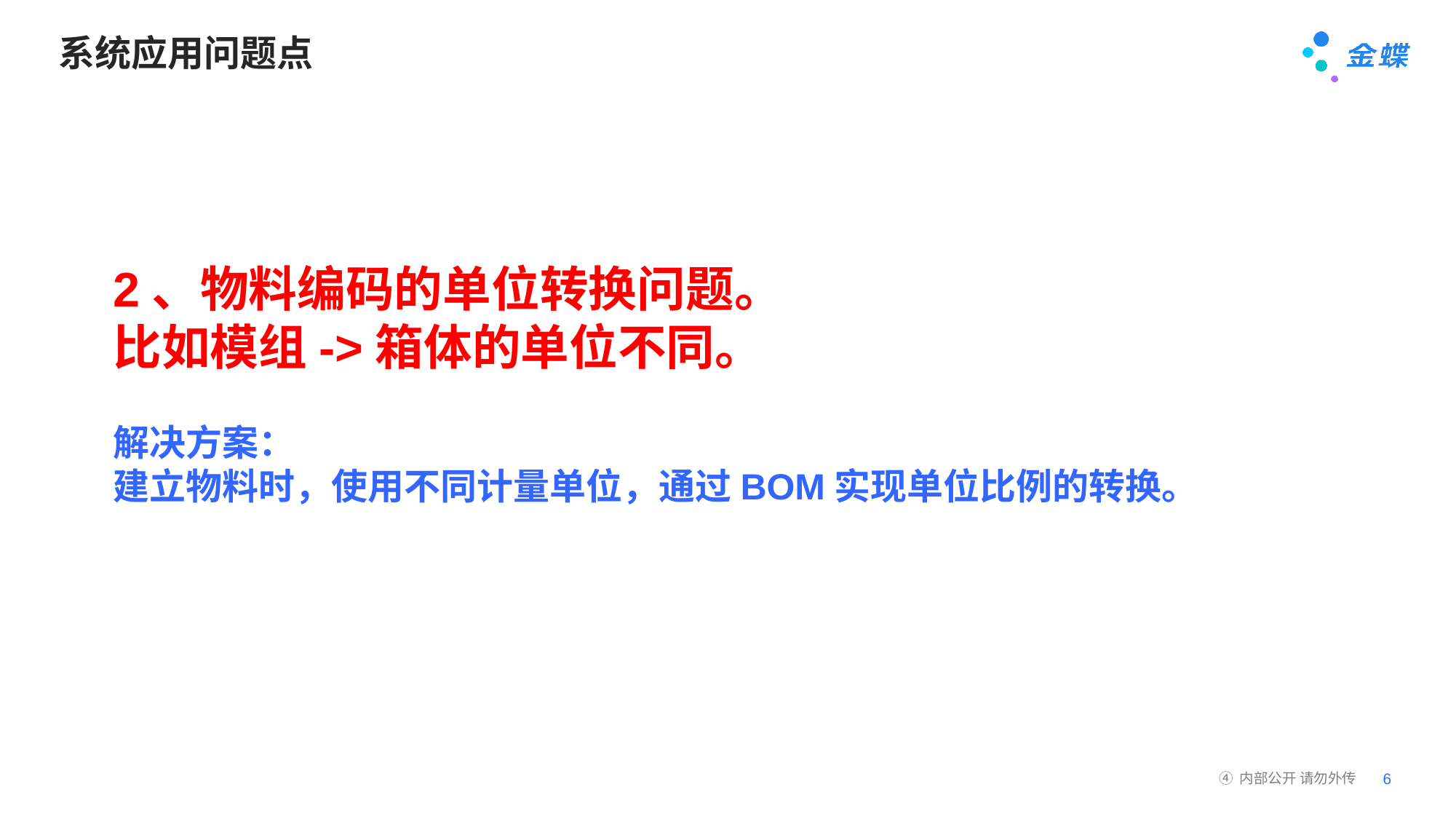

# 系统应用问题点
2、物料编码的单位转换问题。
比如模组->箱体的单位不同。
解决方案：
建立物料时，使用不同计量单位，通过BOM实现单位比例的转换。